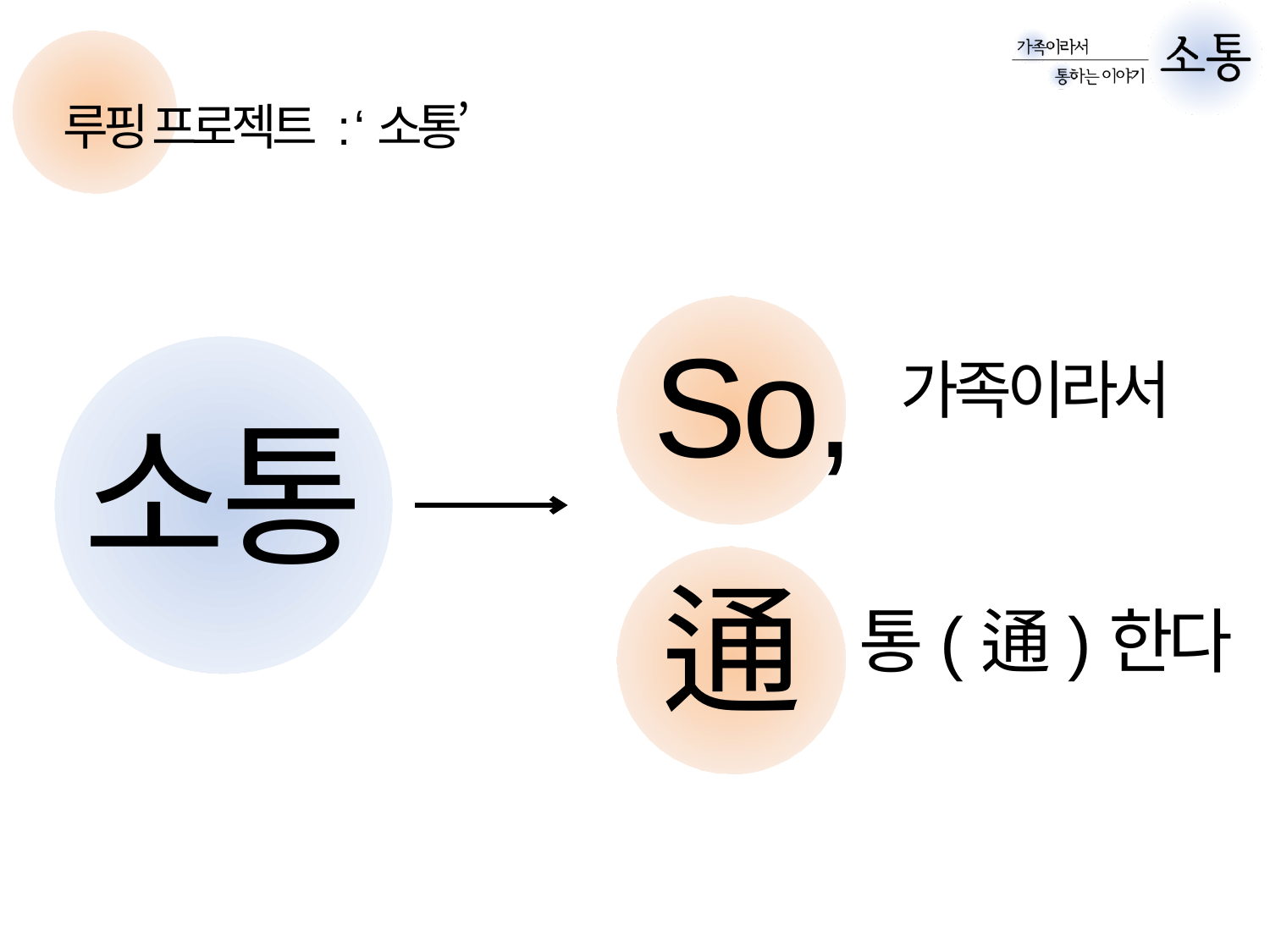

루핑 프로젝트 : ‘소통’

So,

가족이라서
소통

通
통(通)한다